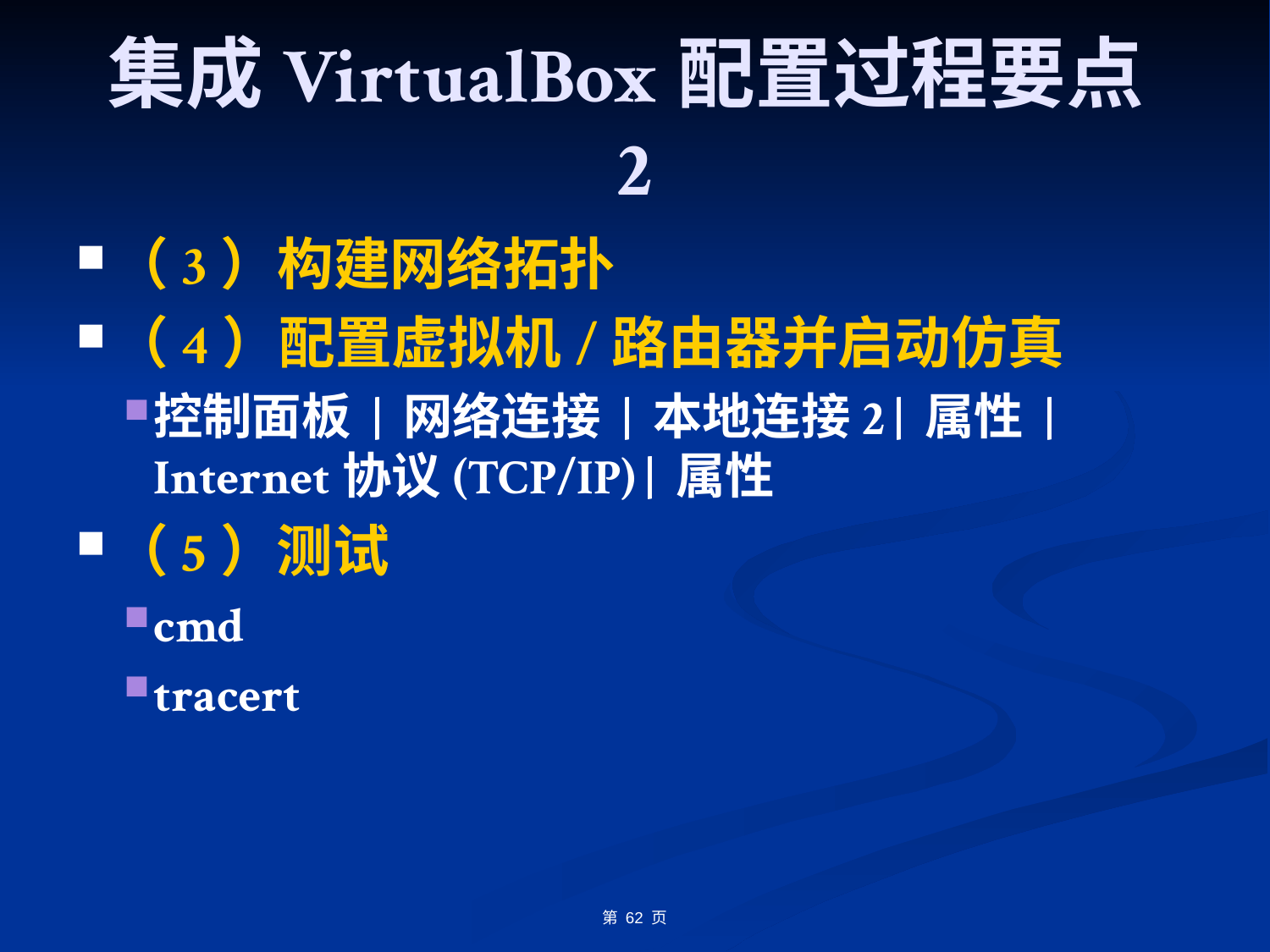

# 集成VirtualBox配置过程要点  2
（3）构建网络拓扑
（4）配置虚拟机/路由器并启动仿真
控制面板 | 网络连接 | 本地连接2 | 属性 | Internet协议(TCP/IP) | 属性
（5）测试
cmd
tracert
第 62 页